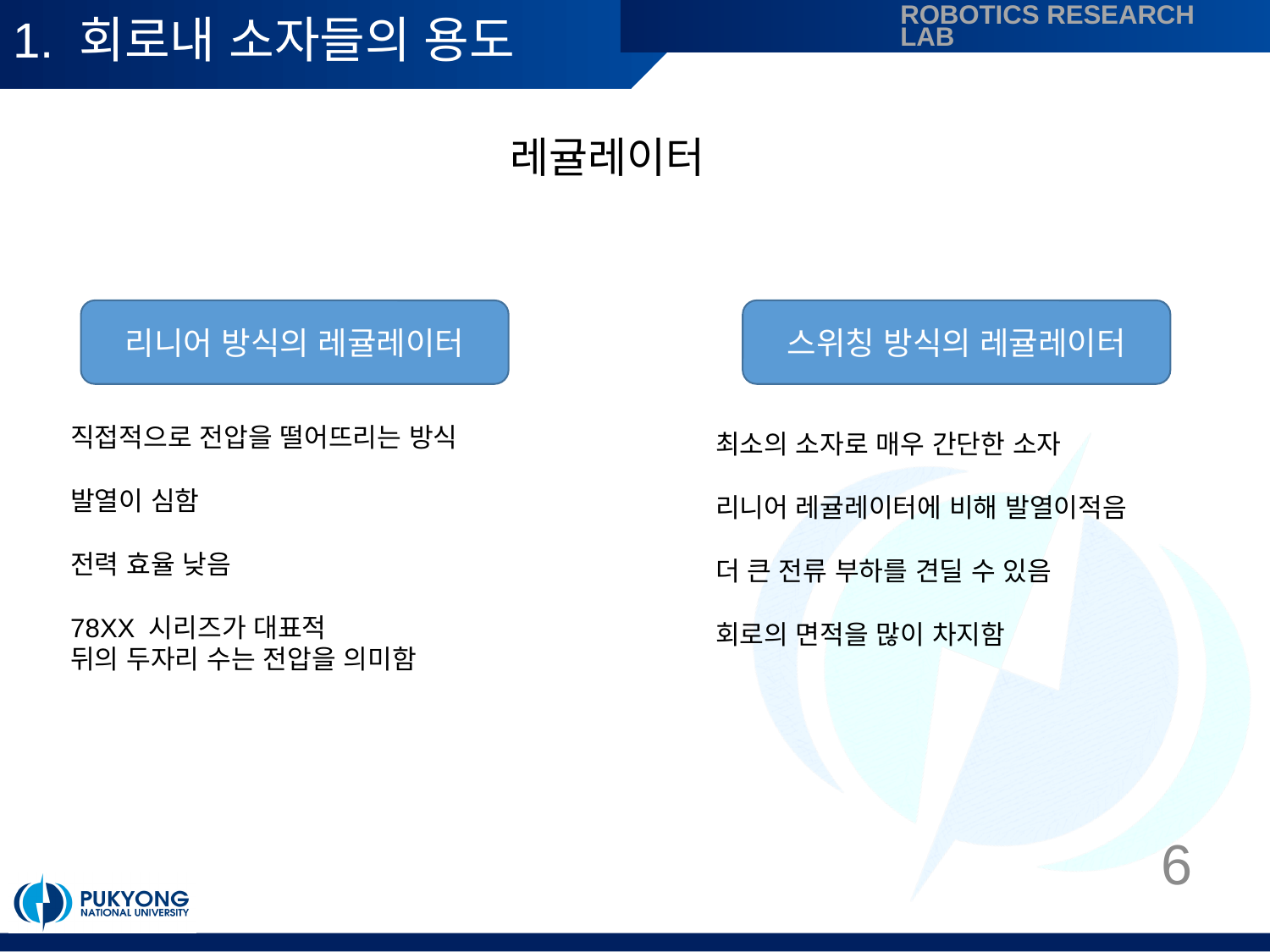

# 1. 회로내 소자들의 용도
레귤레이터
리니어 방식의 레귤레이터
스위칭 방식의 레귤레이터
직접적으로 전압을 떨어뜨리는 방식

발열이 심함

전력 효율 낮음

78XX 시리즈가 대표적
뒤의 두자리 수는 전압을 의미함
최소의 소자로 매우 간단한 소자

리니어 레귤레이터에 비해 발열이적음

더 큰 전류 부하를 견딜 수 있음

회로의 면적을 많이 차지함
6